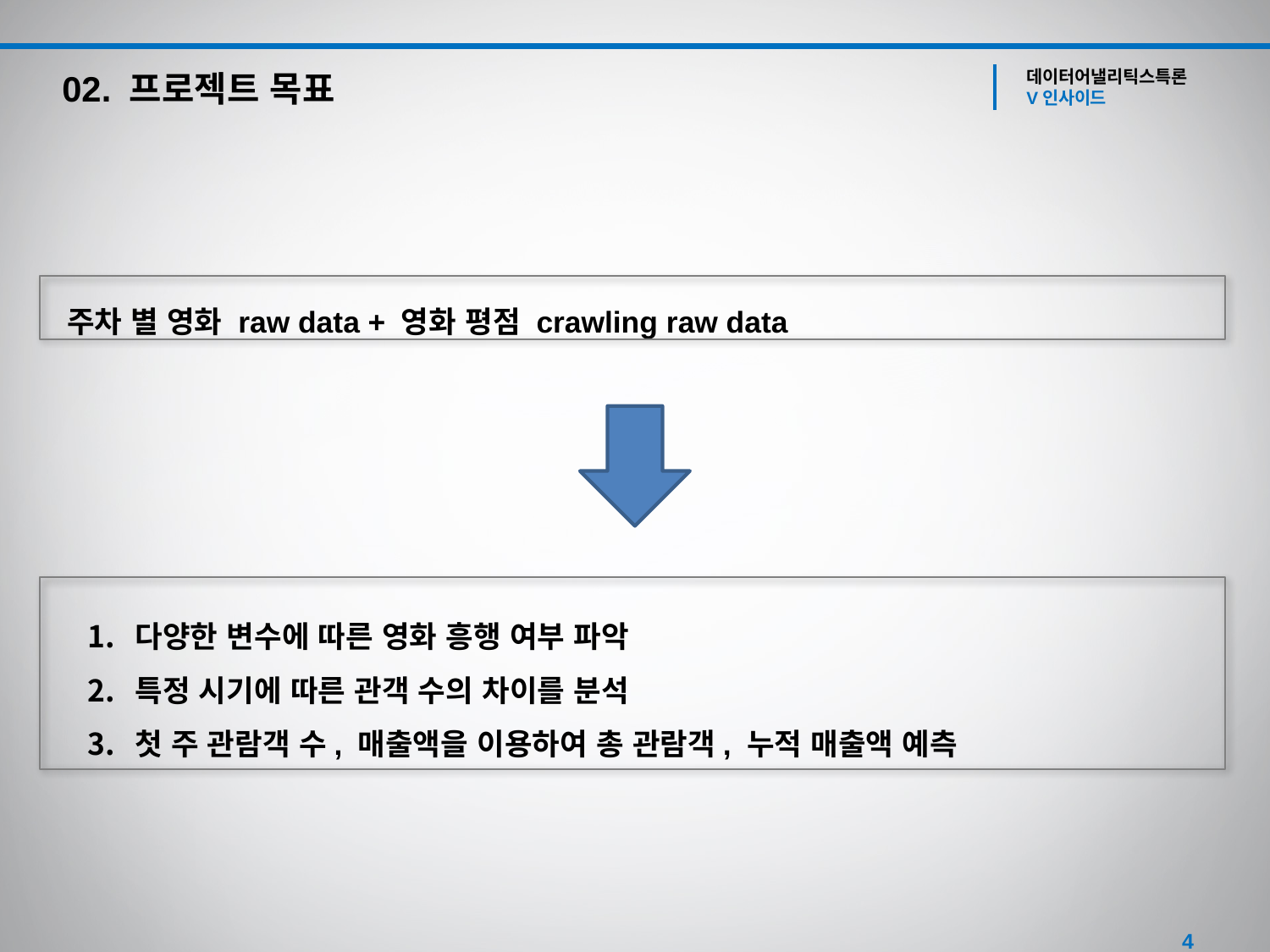

데이터어낼리틱스특론
V인사이드

02. 프로젝트 목표

주차 별 영화 raw data + 영화 평점 crawling raw data

다양한 변수에 따른 영화 흥행 여부 파악
특정 시기에 따른 관객 수의 차이를 분석
첫 주 관람객 수, 매출액을 이용하여 총 관람객, 누적 매출액 예측
4